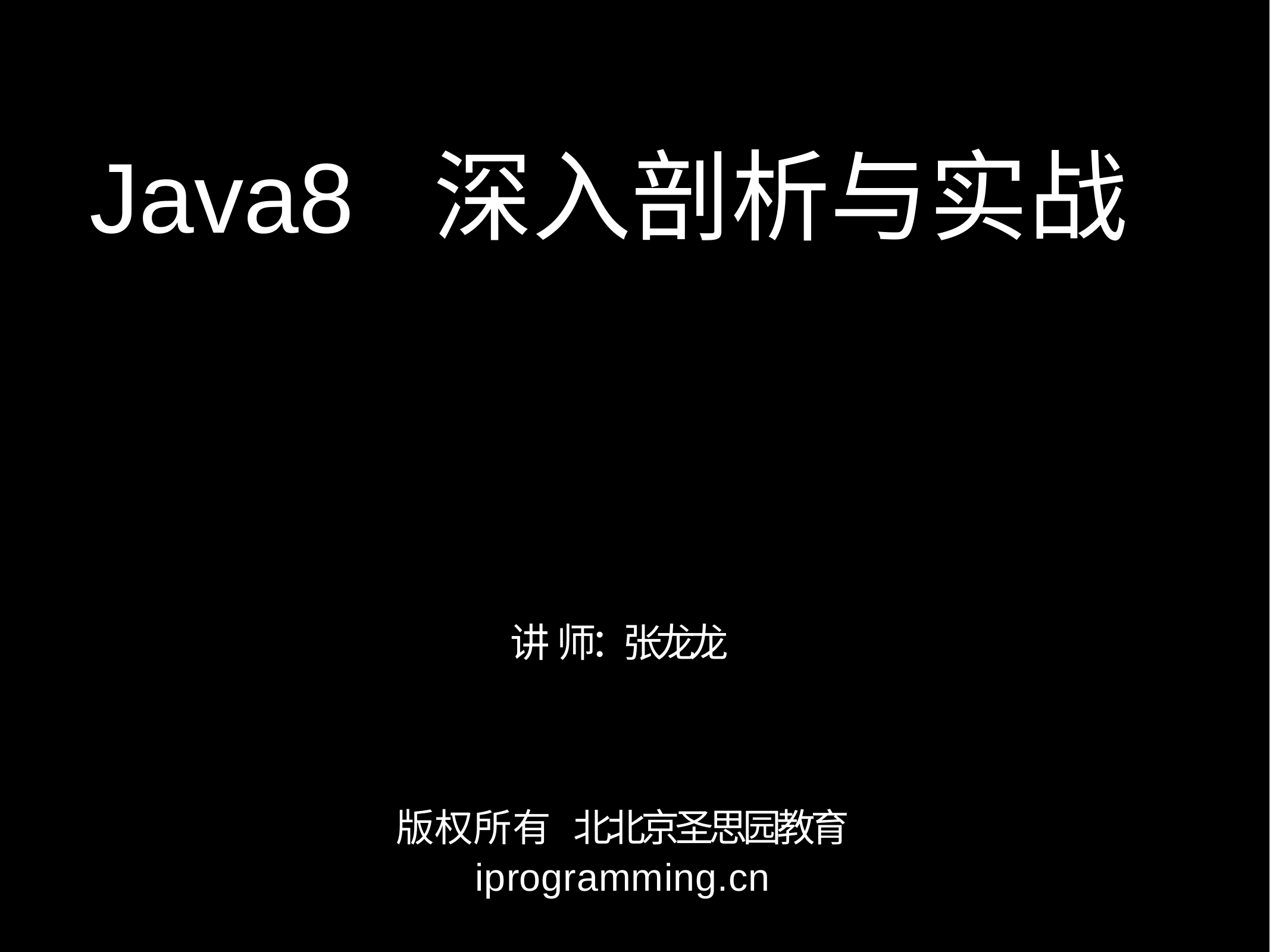

# Java8  深入剖析与实战
讲   师：张⻰龙
版权所有	北北京圣思园教育
iprogramming.cn